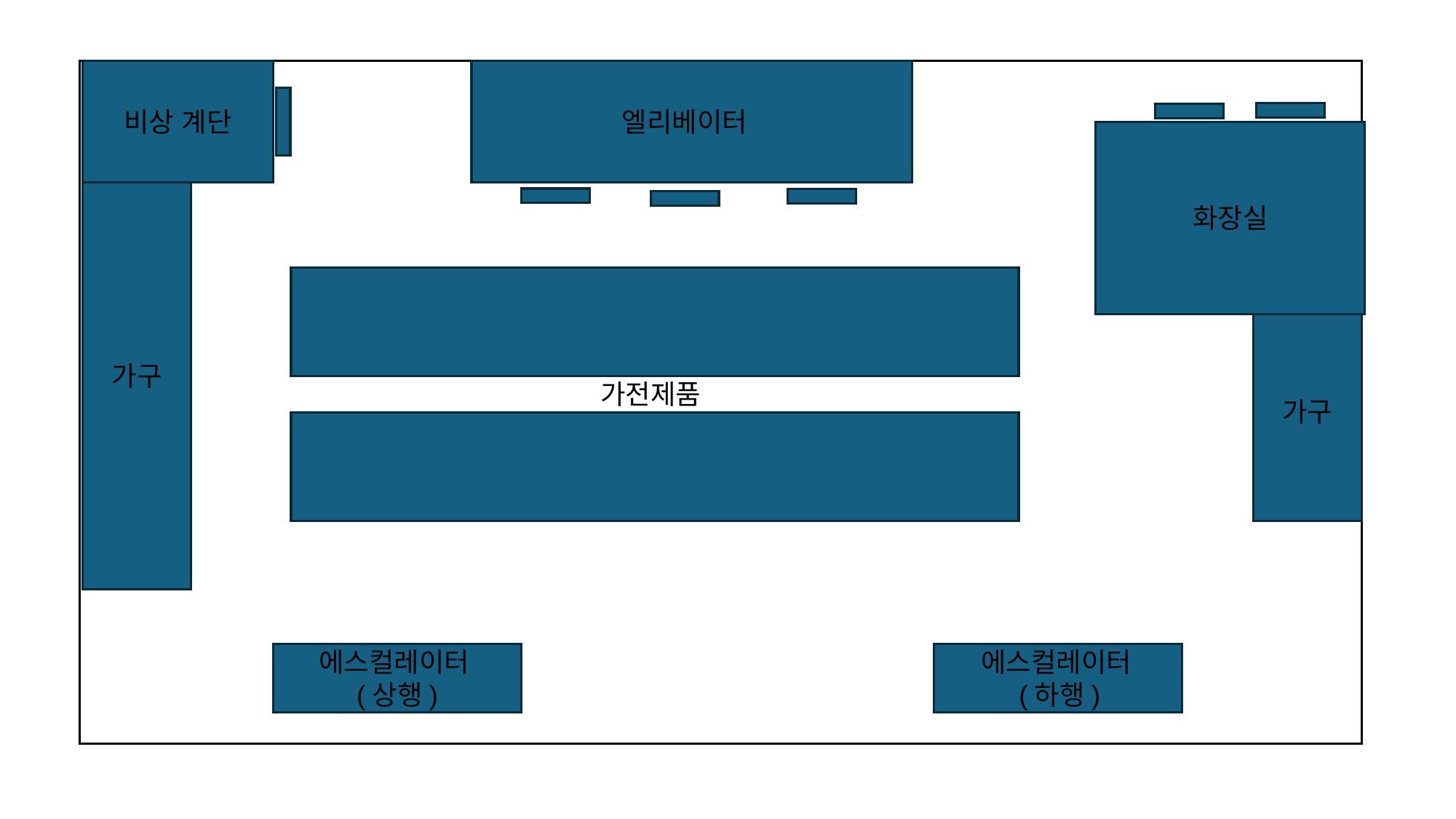

비상 계단
엘리베이터

화장실

가구
가전제품
가구
에스컬레이터(상행)
에스컬레이터(하행)